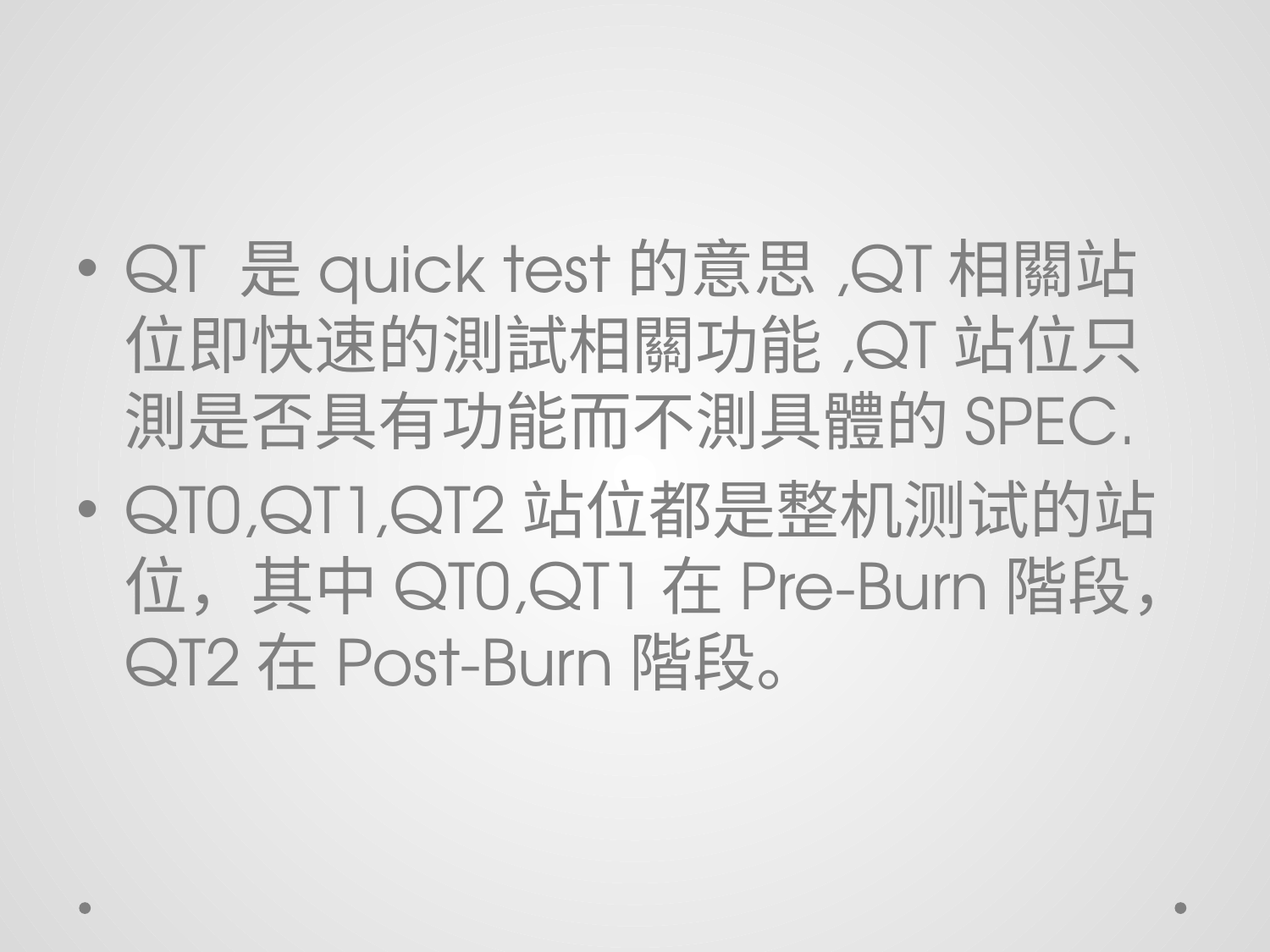

QT 是quick test的意思,QT相關站位即快速的測試相關功能,QT站位只測是否具有功能而不測具體的SPEC.
QT0,QT1,QT2站位都是整机测试的站位，其中QT0,QT1在Pre-Burn階段，QT2在Post-Burn階段。